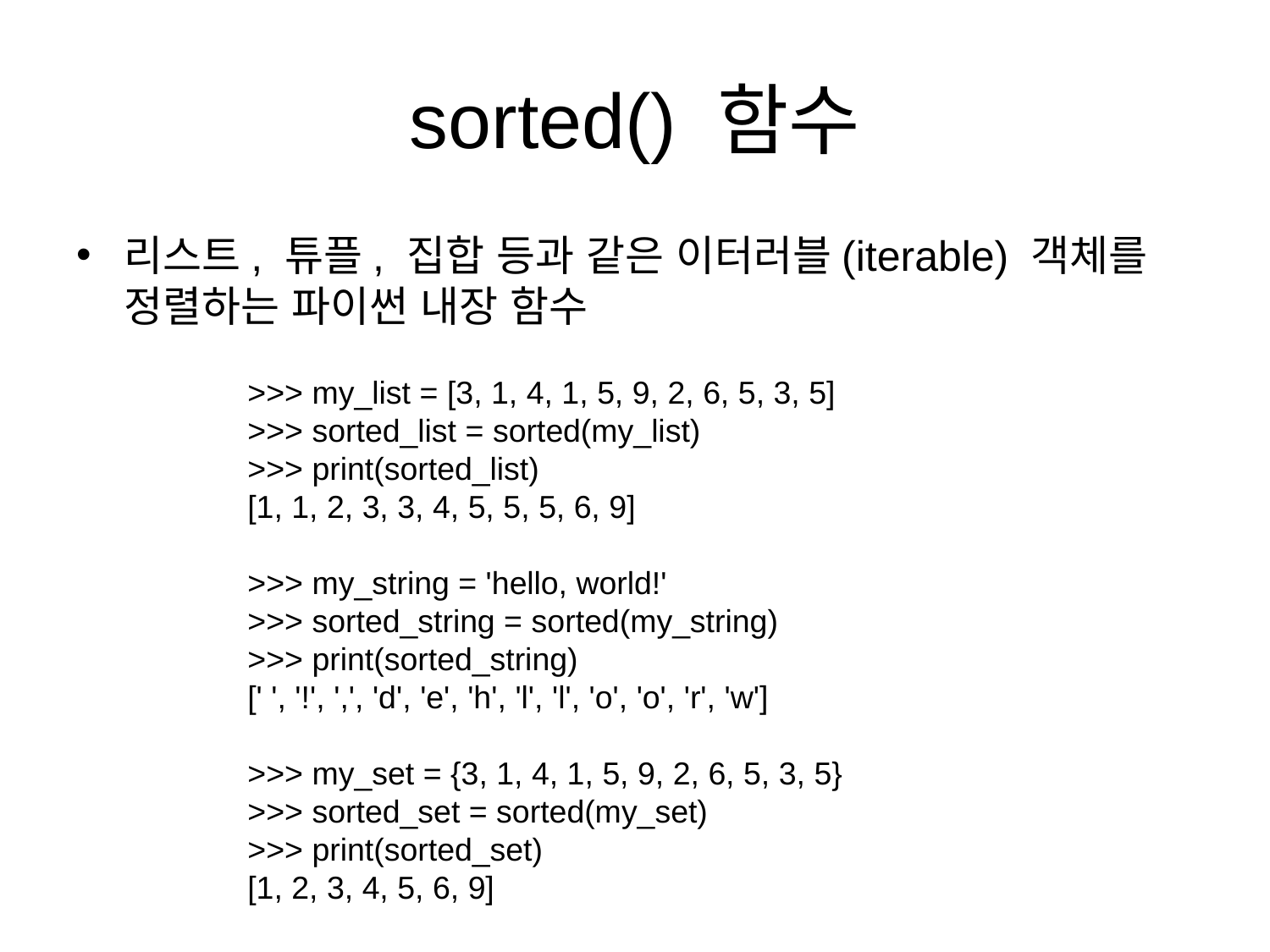

# sorted() 함수
리스트, 튜플, 집합 등과 같은 이터러블(iterable) 객체를 정렬하는 파이썬 내장 함수
>>> my_list = [3, 1, 4, 1, 5, 9, 2, 6, 5, 3, 5]
>>> sorted_list = sorted(my_list)
>>> print(sorted_list)
[1, 1, 2, 3, 3, 4, 5, 5, 5, 6, 9]

>>> my_string = 'hello, world!'
>>> sorted_string = sorted(my_string)
>>> print(sorted_string)
[' ', '!', ',', 'd', 'e', 'h', 'l', 'l', 'o', 'o', 'r', 'w']

>>> my_set = {3, 1, 4, 1, 5, 9, 2, 6, 5, 3, 5}
>>> sorted_set = sorted(my_set)
>>> print(sorted_set)
[1, 2, 3, 4, 5, 6, 9]